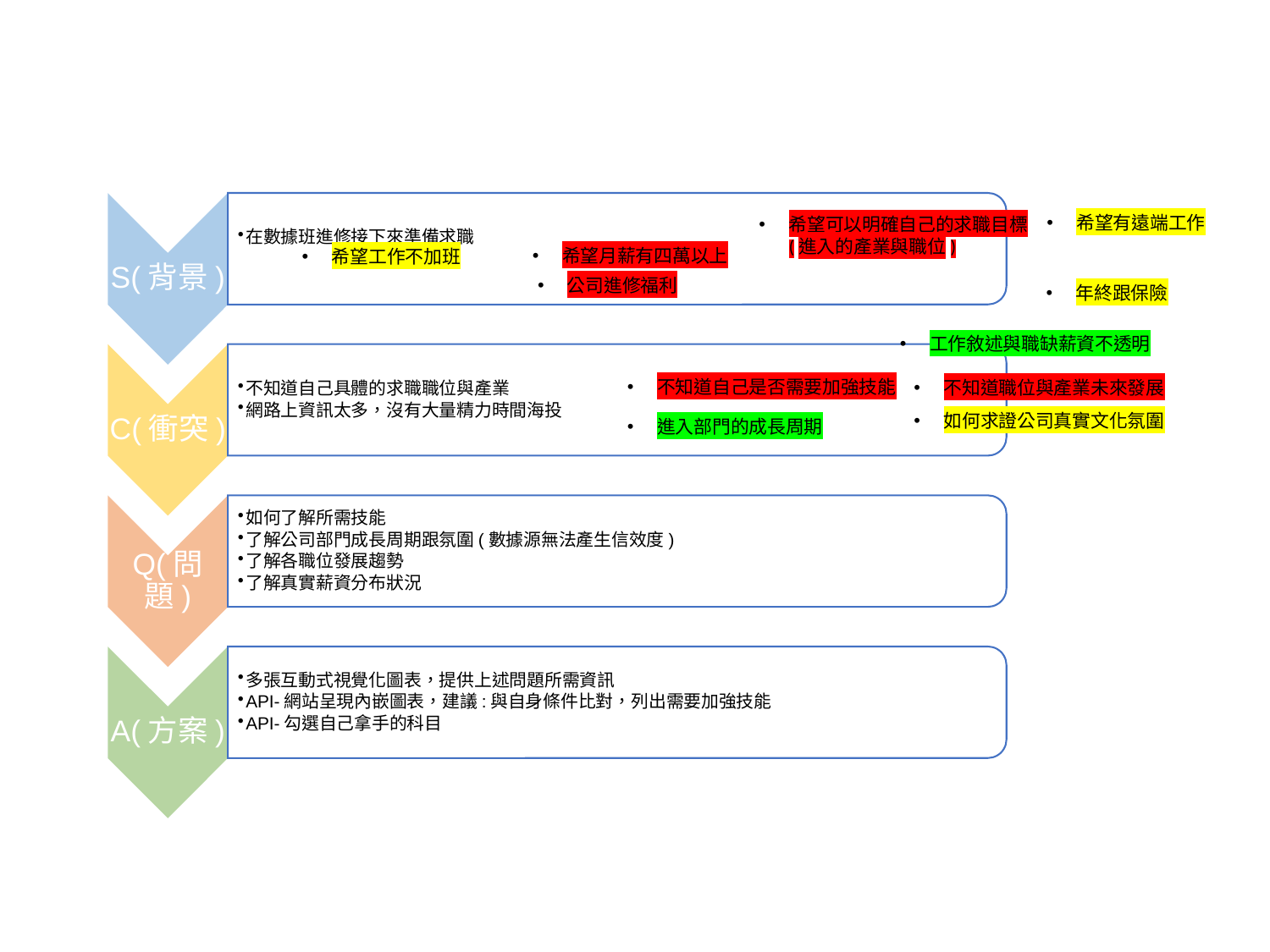

S(背景)
在數據班進修接下來準備求職

C(衝突)
不知道自己具體的求職職位與產業
網路上資訊太多，沒有大量精力時間海投
Q(問題)
如何了解所需技能
了解公司部門成長周期跟氛圍(數據源無法產生信效度)
了解各職位發展趨勢
了解真實薪資分布狀況
A(方案)
多張互動式視覺化圖表，提供上述問題所需資訊
API-網站呈現內嵌圖表，建議:與自身條件比對，列出需要加強技能
API-勾選自己拿手的科目
希望有遠端工作
希望可以明確自己的求職目標(進入的產業與職位)
希望月薪有四萬以上
希望工作不加班
公司進修福利
年終跟保險
工作敘述與職缺薪資不透明
不知道自己是否需要加強技能
不知道職位與產業未來發展
如何求證公司真實文化氛圍
進入部門的成長周期